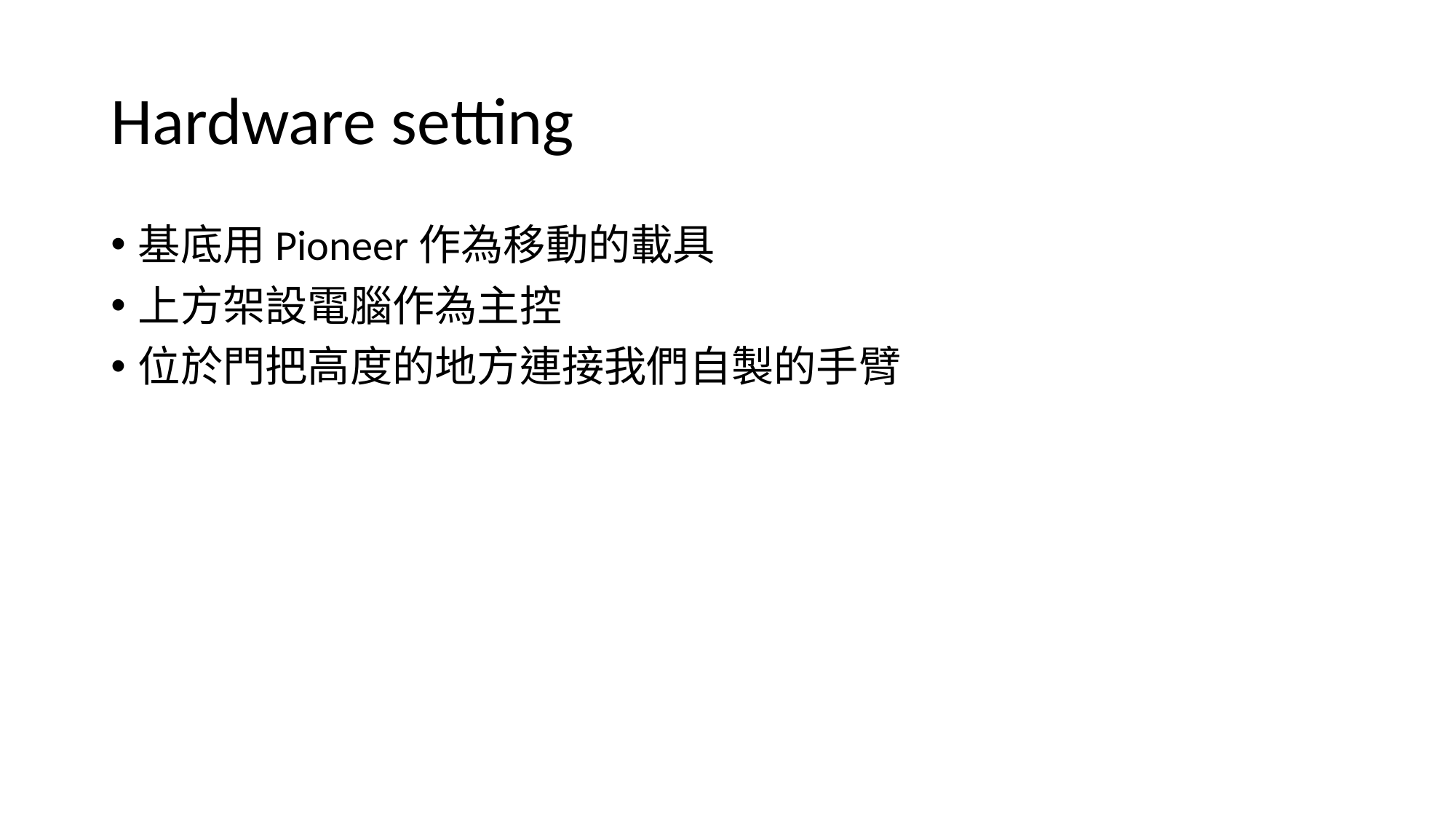

# Hardware setting
基底用Pioneer作為移動的載具
上方架設電腦作為主控
位於門把高度的地方連接我們自製的手臂